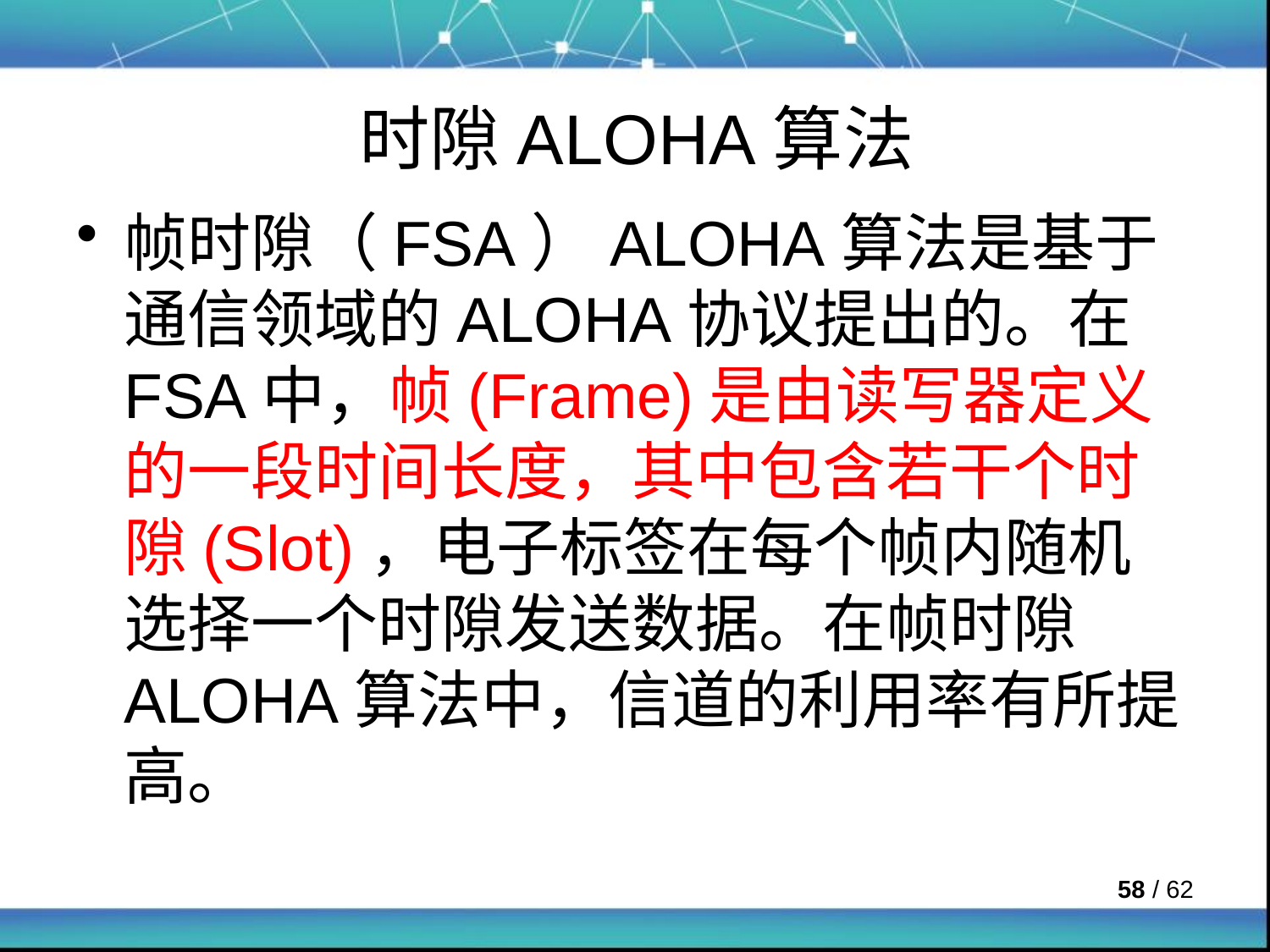

# 时隙ALOHA算法
帧时隙（FSA）ALOHA算法是基于通信领域的ALOHA协议提出的。在FSA中，帧(Frame)是由读写器定义的一段时间长度，其中包含若干个时隙(Slot)，电子标签在每个帧内随机选择一个时隙发送数据。在帧时隙ALOHA算法中，信道的利用率有所提高。
58 / 62